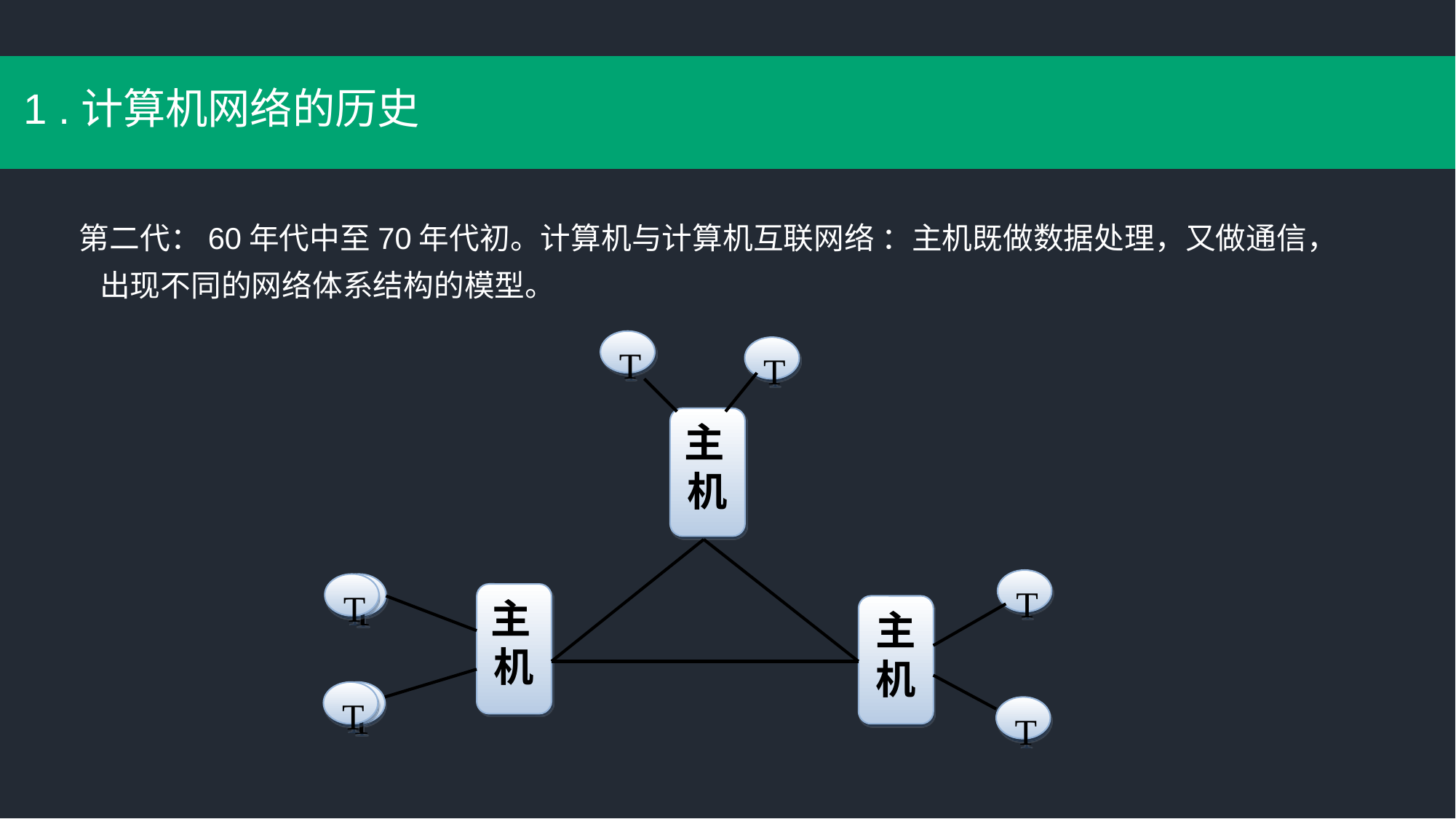

# 1 .计算机网络的历史
第二代：60年代中至70年代初。计算机与计算机互联网络 ：主机既做数据处理，又做通信，出现不同的网络体系结构的模型。
T
T
主
机
T
主
机
T
T
T
主
机
T
T